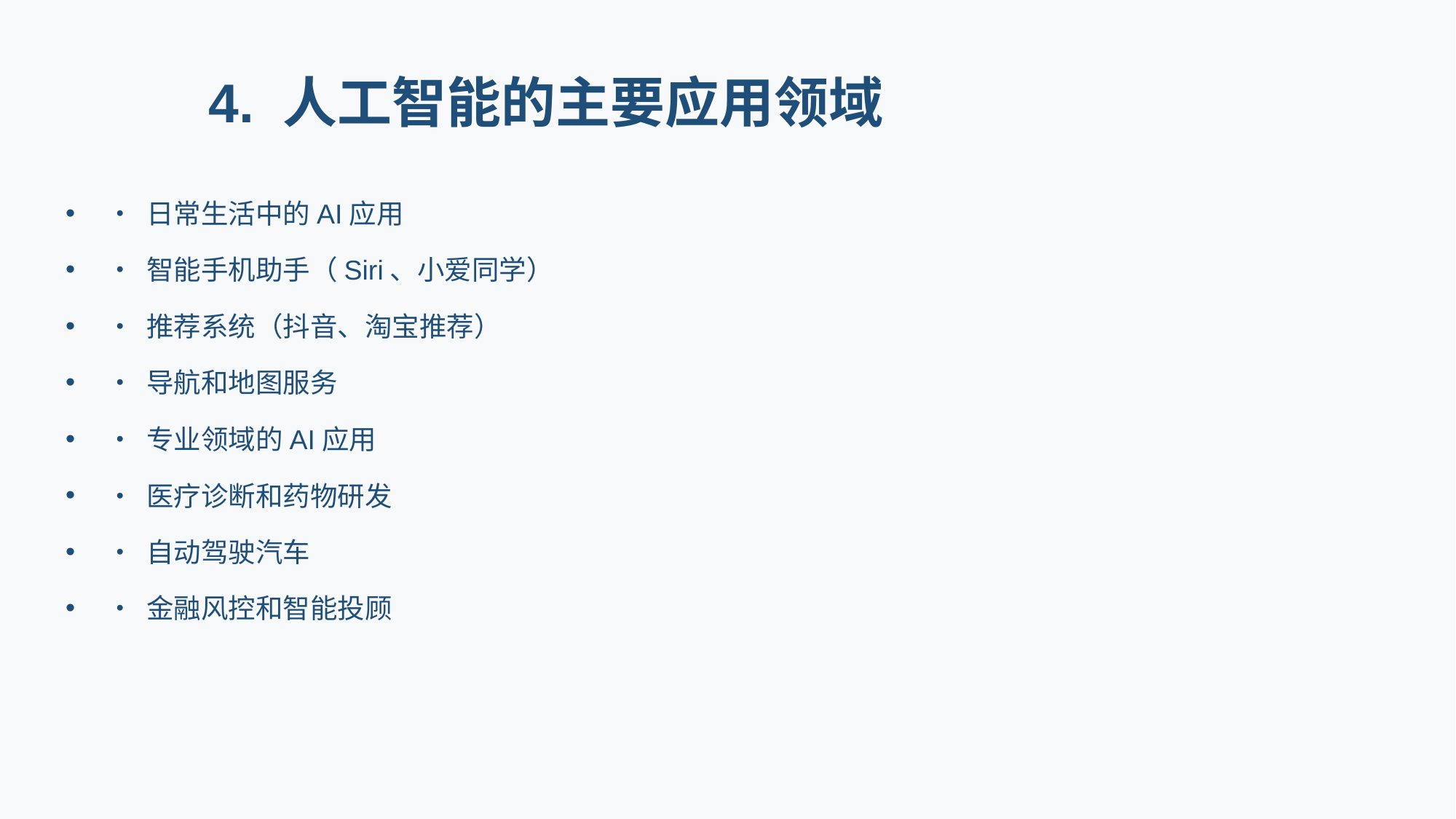

# 4. 人工智能的主要应用领域
• 日常生活中的AI应用
• 智能手机助手（Siri、小爱同学）
• 推荐系统（抖音、淘宝推荐）
• 导航和地图服务
• 专业领域的AI应用
• 医疗诊断和药物研发
• 自动驾驶汽车
• 金融风控和智能投顾